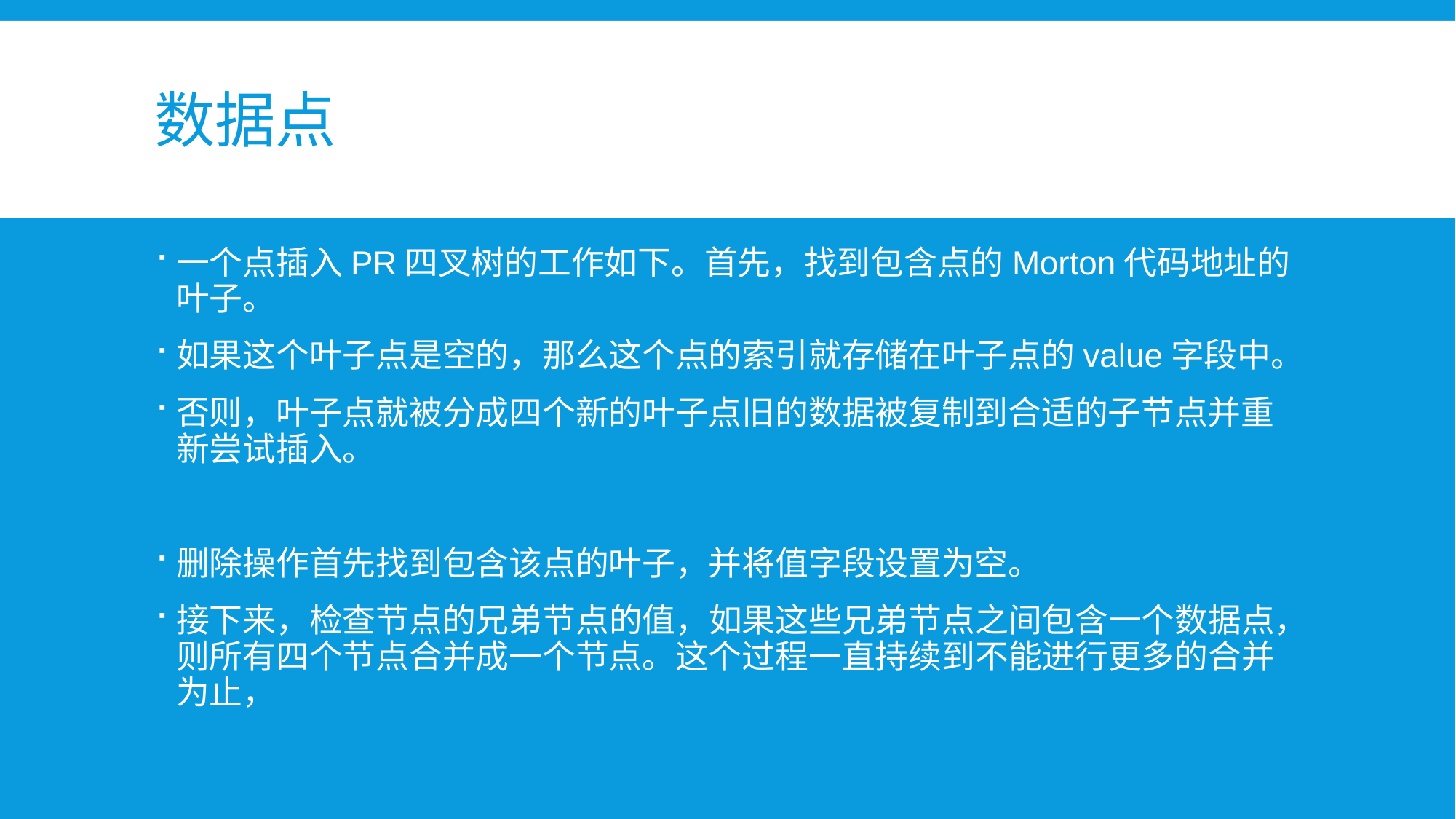

# 数据点
一个点插入PR四叉树的工作如下。首先，找到包含点的Morton代码地址的叶子。
如果这个叶子点是空的，那么这个点的索引就存储在叶子点的value字段中。
否则，叶子点就被分成四个新的叶子点旧的数据被复制到合适的子节点并重新尝试插入。

删除操作首先找到包含该点的叶子，并将值字段设置为空。
接下来，检查节点的兄弟节点的值，如果这些兄弟节点之间包含一个数据点，则所有四个节点合并成一个节点。这个过程一直持续到不能进行更多的合并为止，